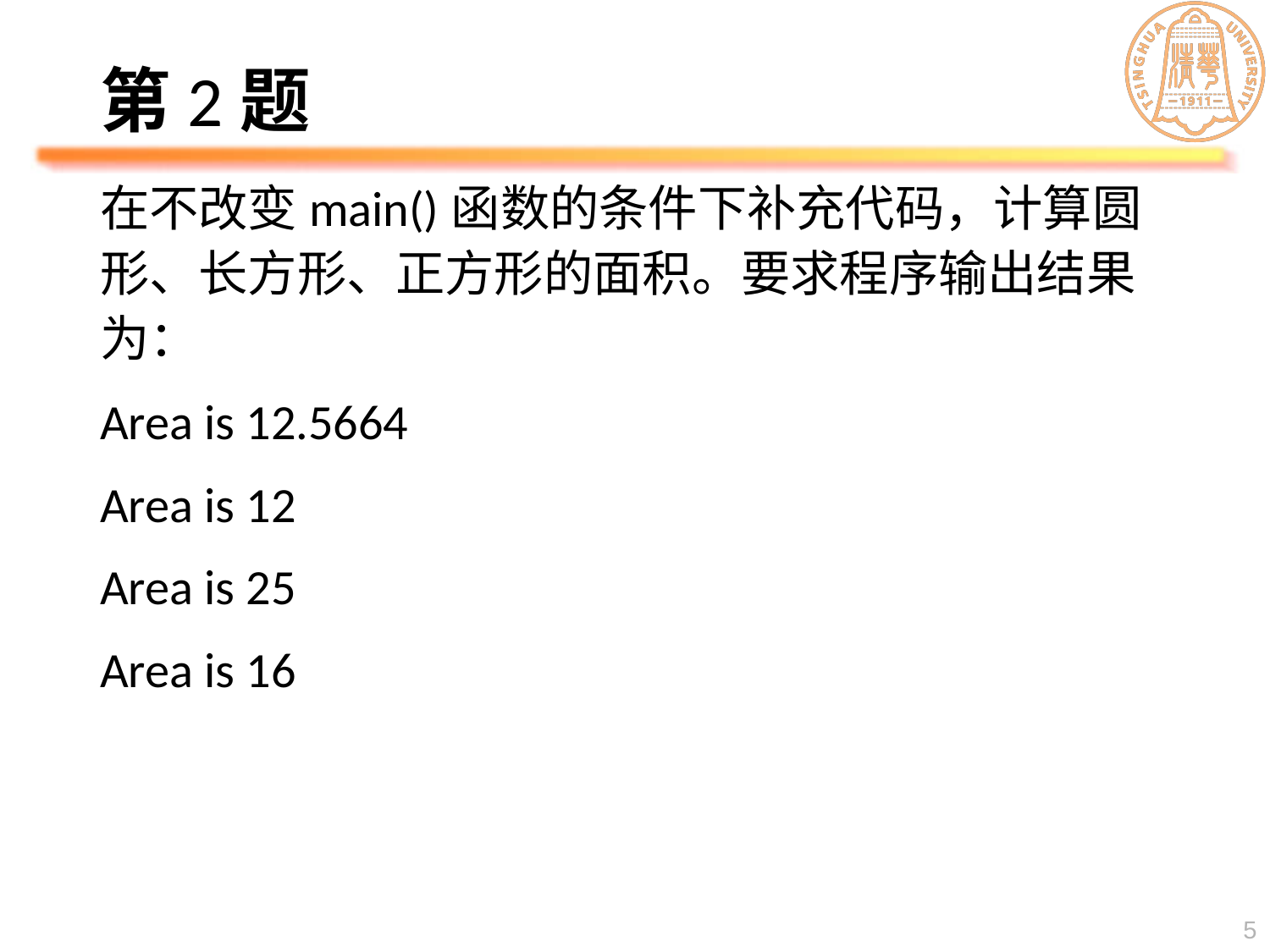

# 第2题
在不改变main()函数的条件下补充代码，计算圆形、长方形、正方形的面积。要求程序输出结果为：
Area is 12.5664
Area is 12
Area is 25
Area is 16
5